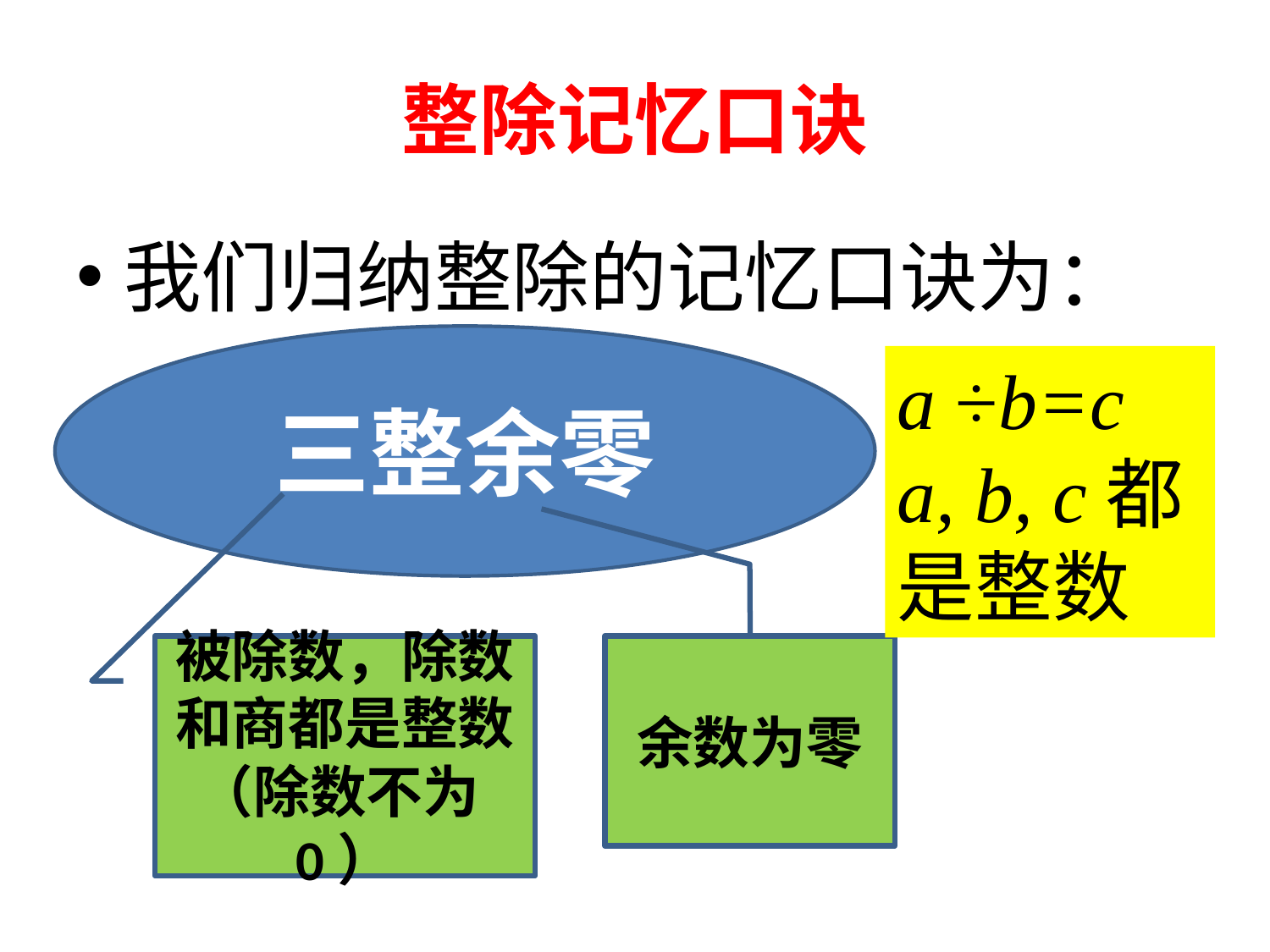

# 整除记忆口诀
我们归纳整除的记忆口诀为：
三整余零
三整余零
a ÷b=c
a, b, c都是整数
被除数，除数和商都是整数
（除数不为0）
余数为零